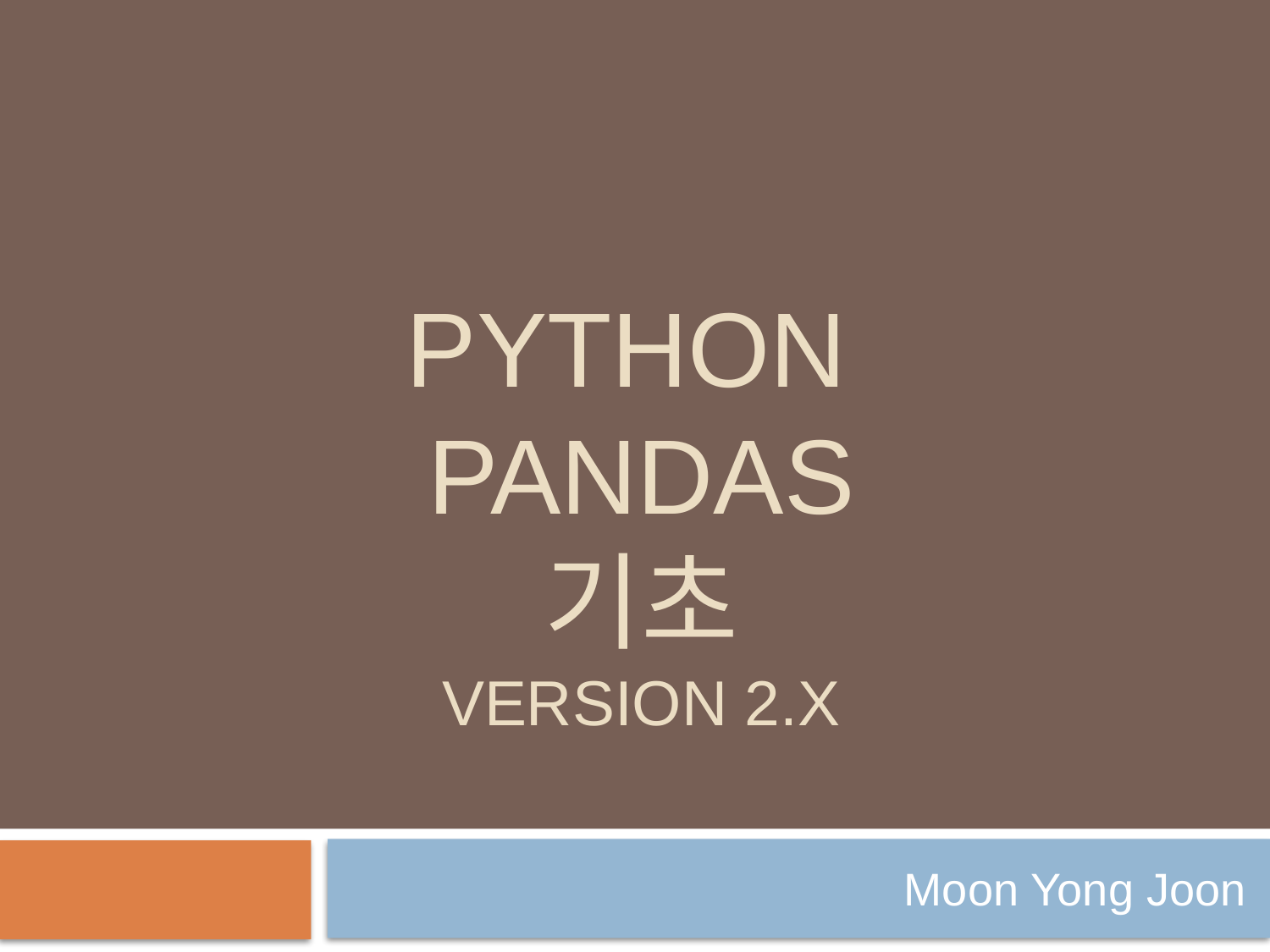

# Python pandas 기초 version 2.x
Moon Yong Joon